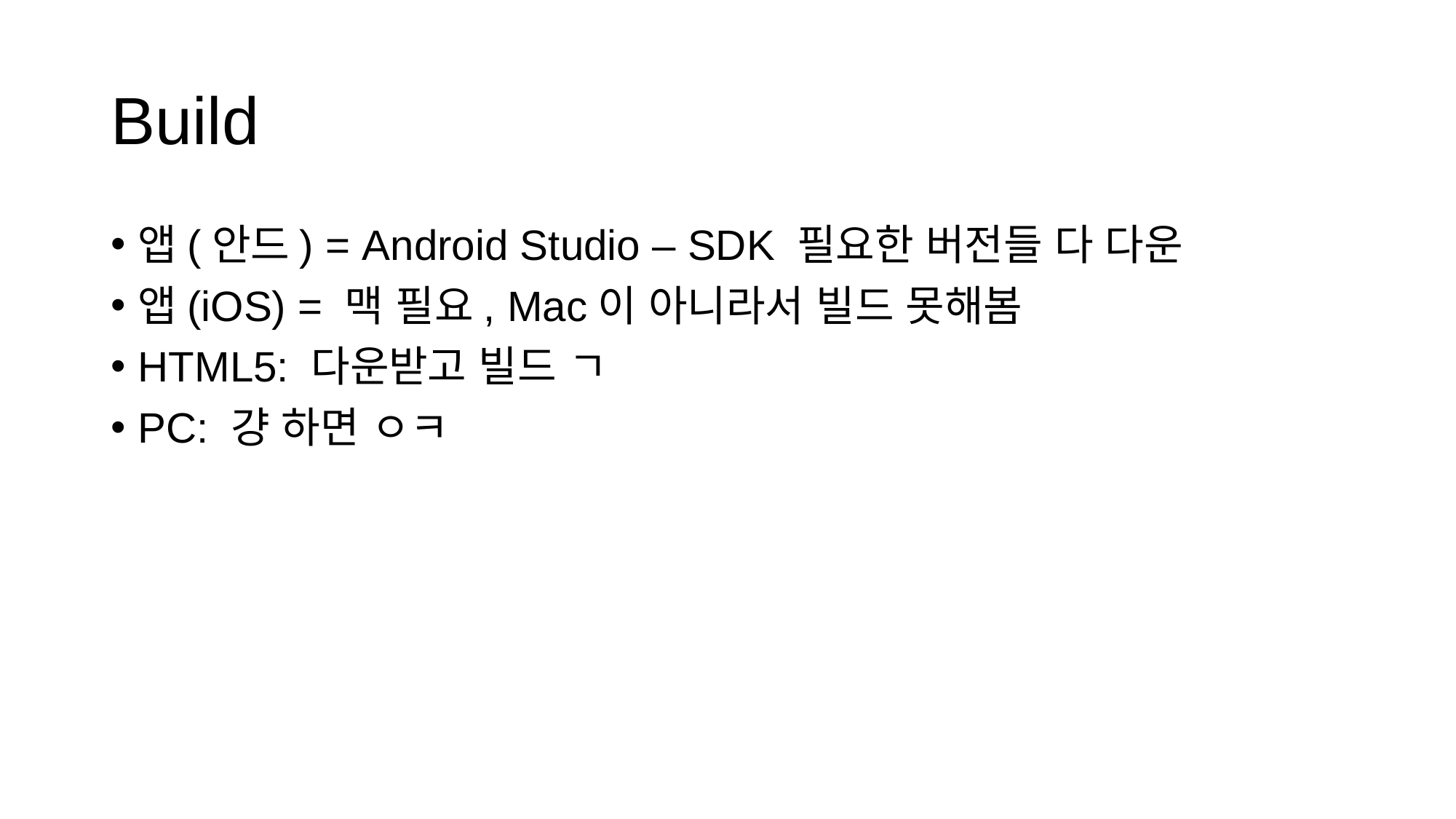

# Build
앱(안드) = Android Studio – SDK 필요한 버전들 다 다운
앱(iOS) = 맥 필요, Mac이 아니라서 빌드 못해봄
HTML5: 다운받고 빌드 ㄱ
PC: 걍 하면 ㅇㅋ